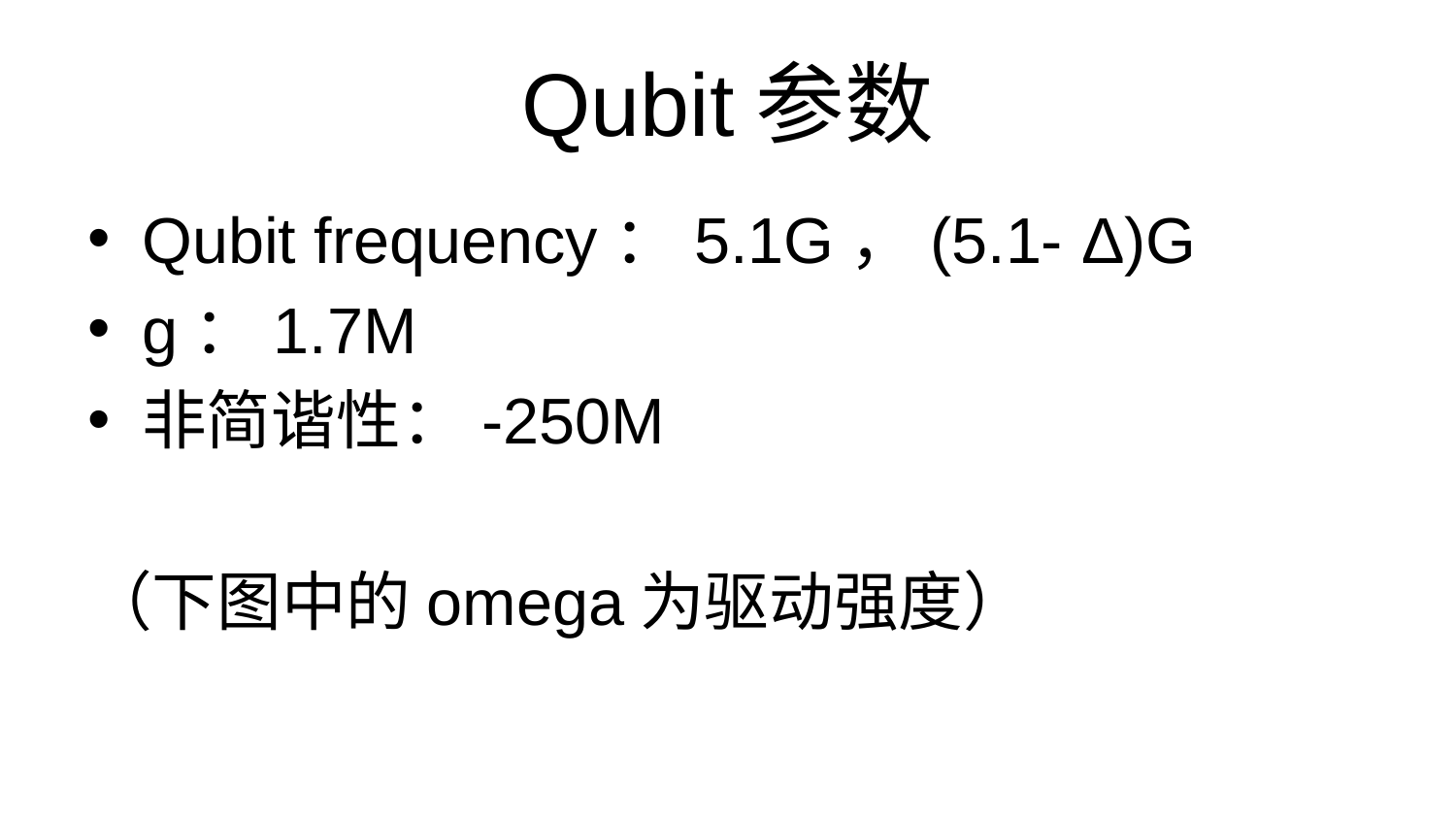

# Qubit参数
Qubit frequency：5.1G，(5.1- Δ)G
g：1.7M
非简谐性：-250M

（下图中的omega为驱动强度）